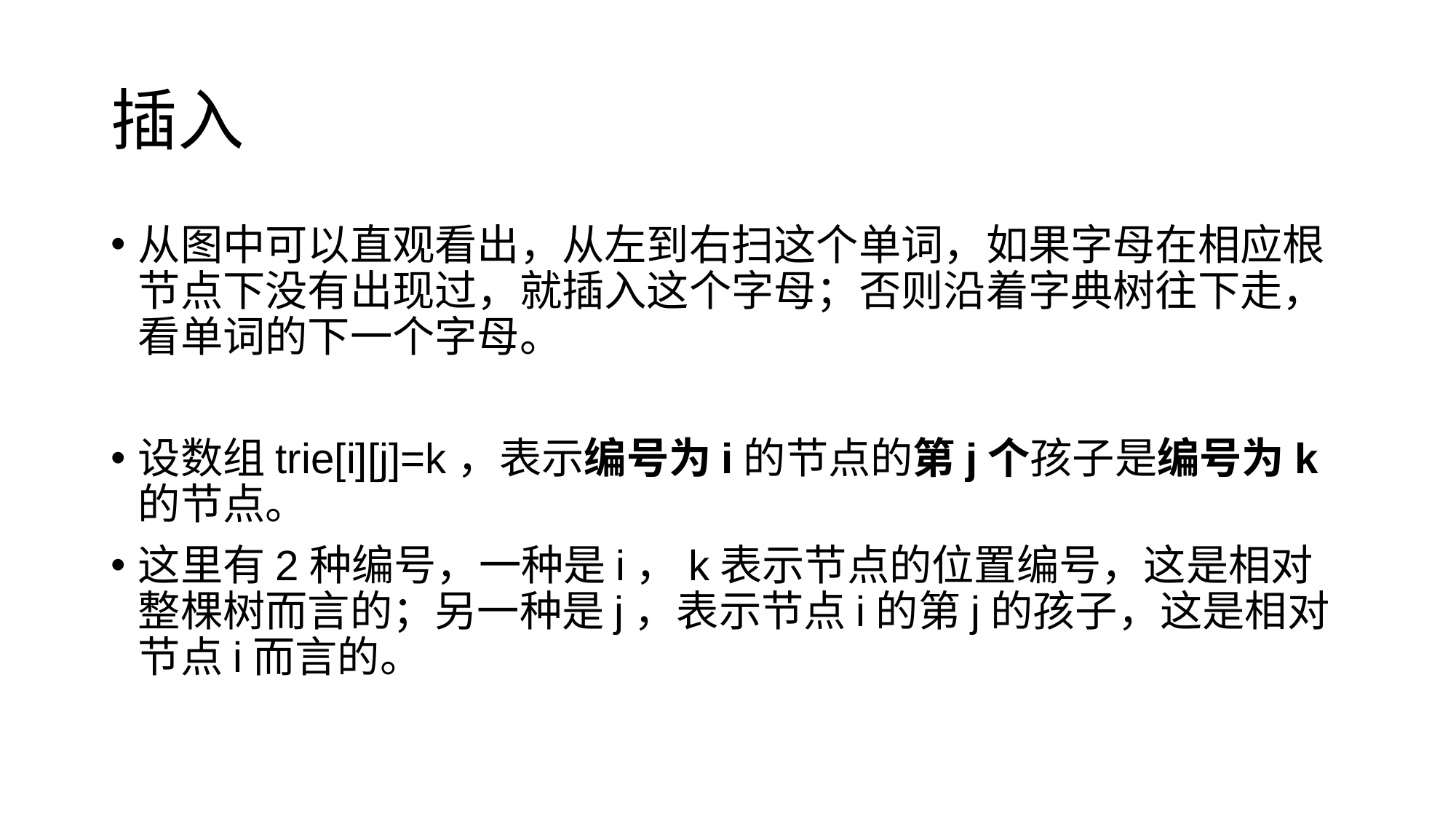

# 插入
从图中可以直观看出，从左到右扫这个单词，如果字母在相应根节点下没有出现过，就插入这个字母；否则沿着字典树往下走，看单词的下一个字母。

设数组trie[i][j]=k，表示编号为i的节点的第j个孩子是编号为k的节点。
这里有2种编号，一种是i，k表示节点的位置编号，这是相对整棵树而言的；另一种是j，表示节点i的第j的孩子，这是相对节点i而言的。